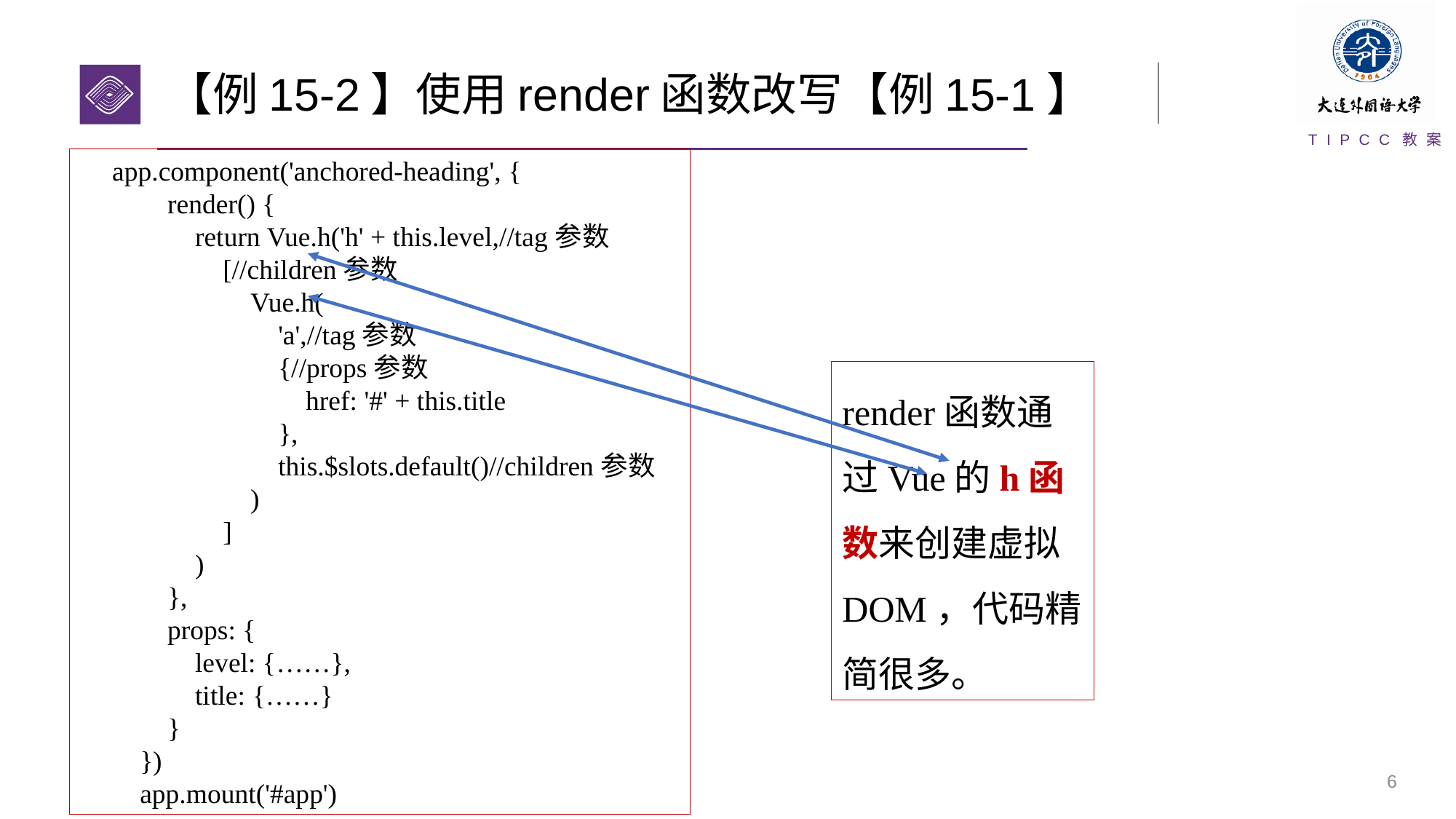

# 【例15-2】使用render函数改写【例15-1】
app.component('anchored-heading', {
        render() {
            return Vue.h('h' + this.level,//tag参数
                [//children参数
                    Vue.h(
                        'a',//tag参数
                        {//props参数
                            href: '#' + this.title
                        },
                        this.$slots.default()//children参数
                    )
                ]
            )
        },
        props: {
            level: {……},
            title: {……}
        }
    })
    app.mount('#app')
render函数通过Vue的h函数来创建虚拟DOM，代码精简很多。
6